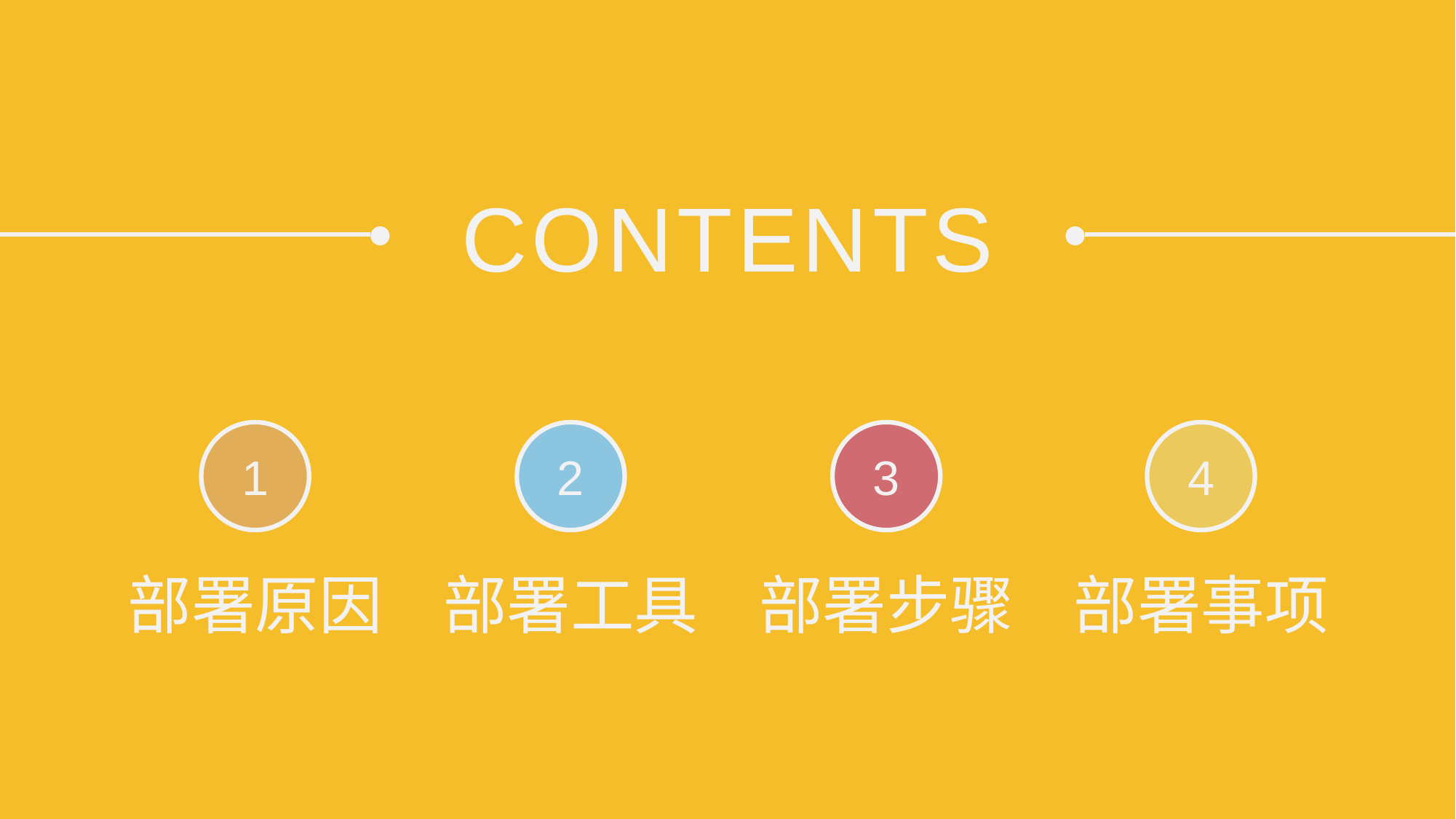

CONTENTS

1
部署原因
2
部署工具
3
部署步骤
4
部署事项